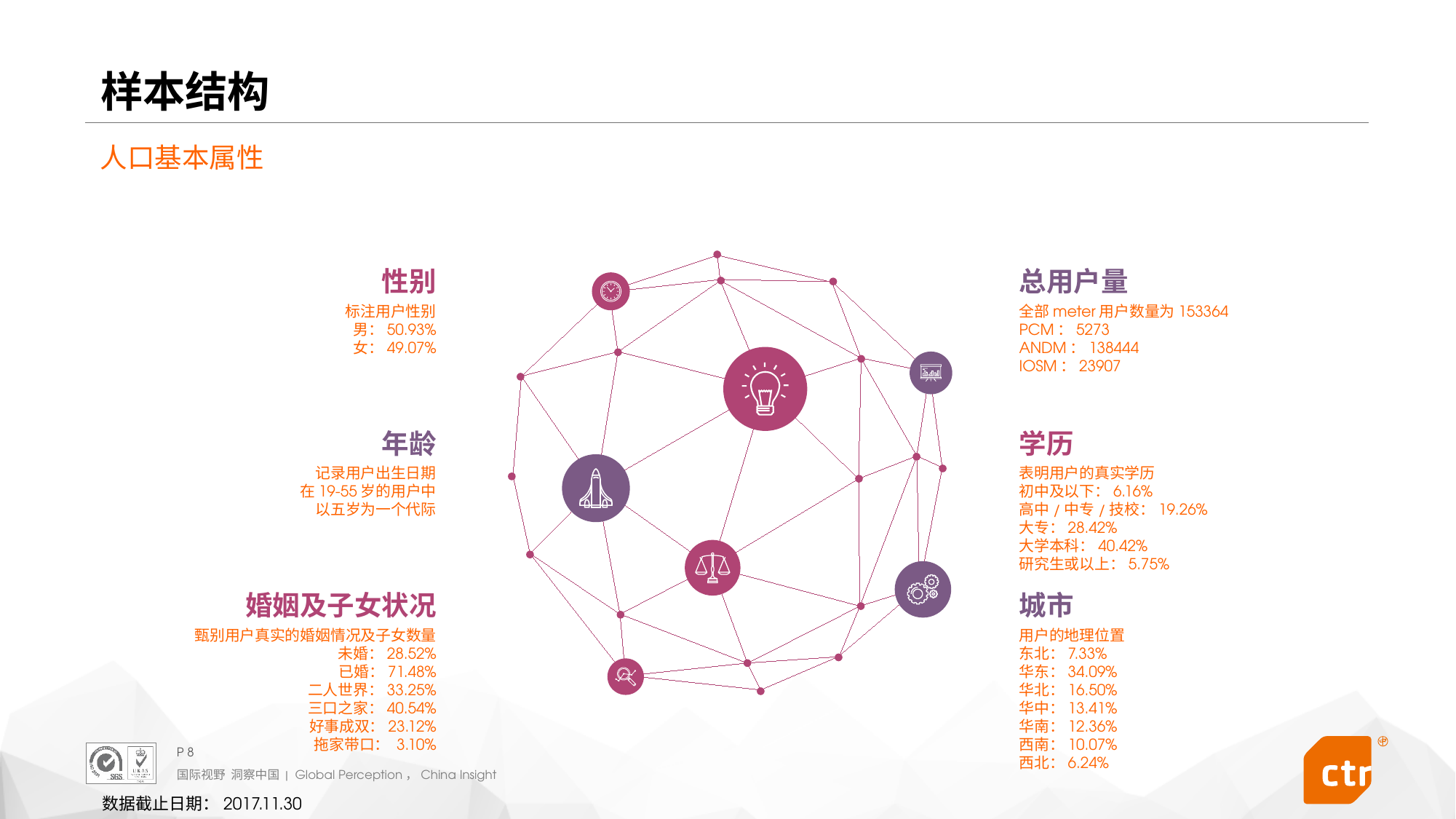

# 样本结构
人口基本属性

性别
标注用户性别
	男：50.93%
女：49.07%
总用户量
全部meter用户数量为153364
PCM：5273
ANDM：138444
IOSM：23907
年龄
记录用户出生日期
在19-55岁的用户中
以五岁为一个代际
学历
表明用户的真实学历
初中及以下：6.16%
高中/中专/技校：19.26%
大专：28.42%
大学本科：40.42%
研究生或以上：5.75%
婚姻及子女状况
甄别用户真实的婚姻情况及子女数量
未婚：28.52%
已婚：71.48%
二人世界：33.25%
三口之家：40.54%
好事成双：23.12%
拖家带口： 3.10%
城市
用户的地理位置
东北：7.33%
华东：34.09%
华北：16.50%
华中：13.41%
华南：12.36%
西南：10.07%
西北：6.24%
P 8
国际视野  洞察中国 |  Global Perception，China Insight
数据截止日期：2017.11.30